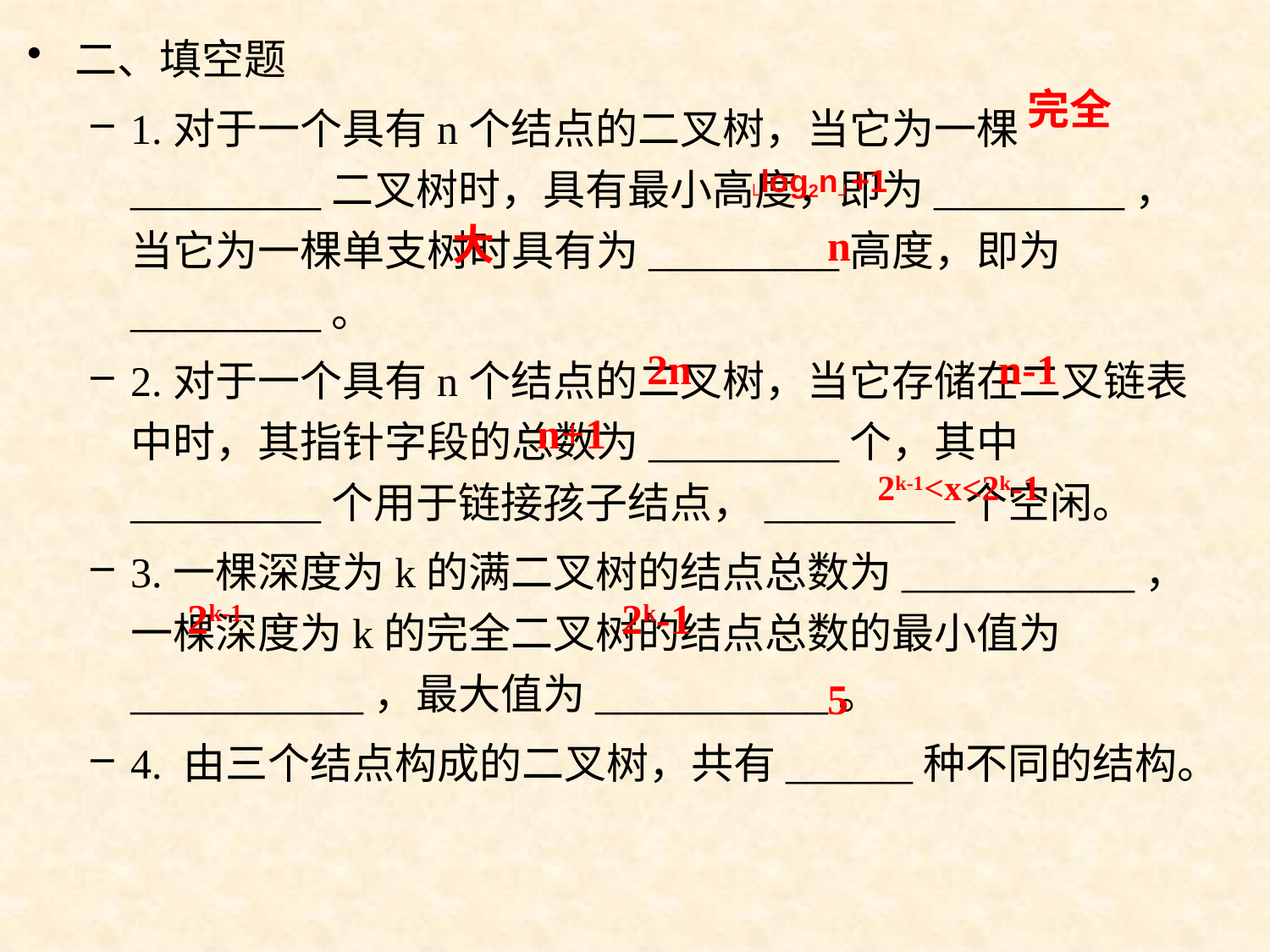

二、填空题
1.对于一个具有n个结点的二叉树，当它为一棵_________二叉树时，具有最小高度，即为_________，当它为一棵单支树时具有为_________高度，即为_________。
2.对于一个具有n个结点的二叉树，当它存储在二叉链表中时，其指针字段的总数为_________个，其中_________个用于链接孩子结点，_________个空闲。
3.一棵深度为k的满二叉树的结点总数为___________，一棵深度为k的完全二叉树的结点总数的最小值为___________，最大值为___________。
4. 由三个结点构成的二叉树，共有______种不同的结构。
完全
└log2n┘+1
大
n
2n
n-1
n+1
2k-1<x<2k-1
2k-1
2k-1
5